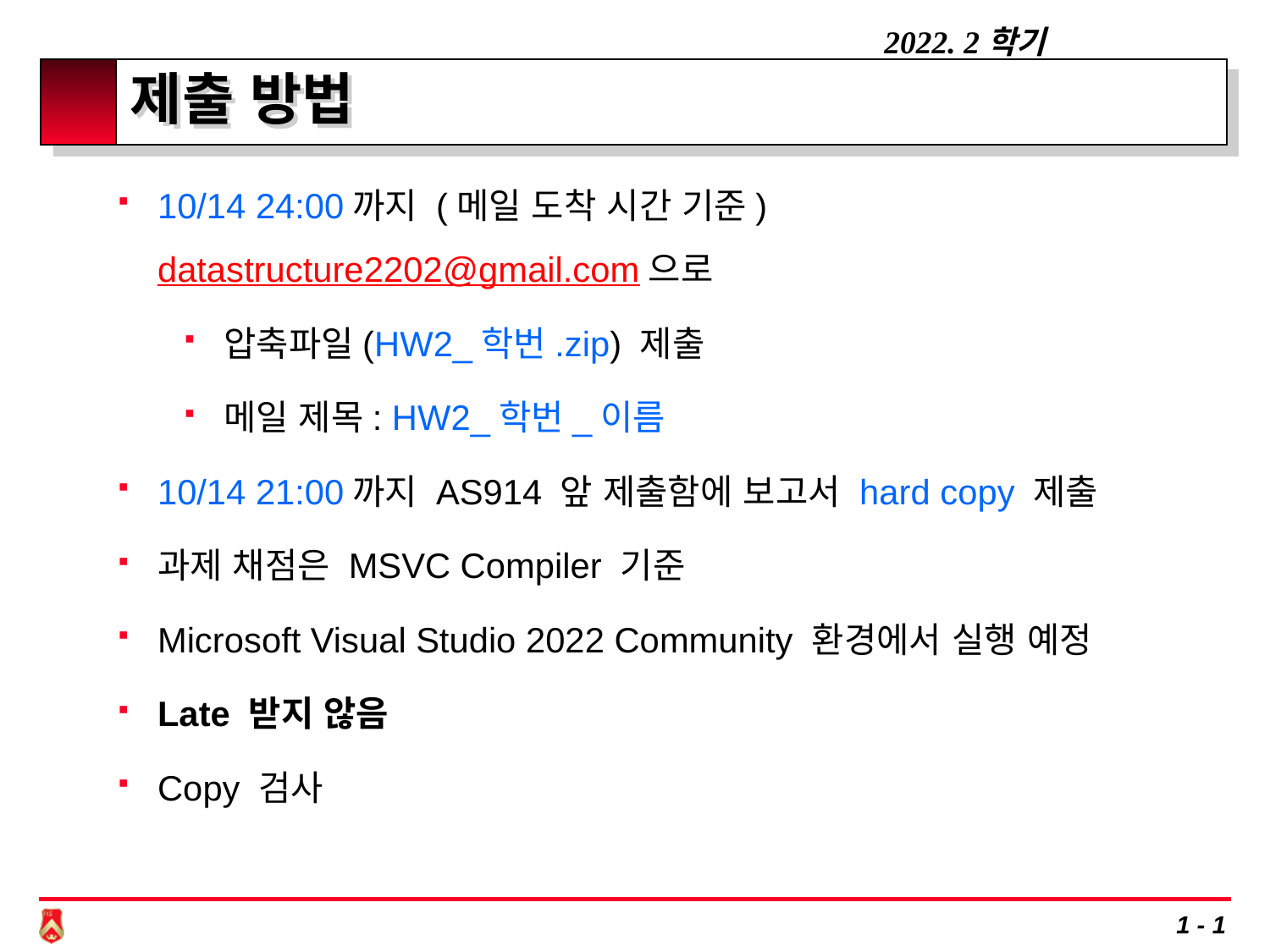

# 제출 방법
10/14 24:00까지 (메일 도착 시간 기준) datastructure2202@gmail.com으로
압축파일(HW2_학번.zip) 제출
메일 제목: HW2_학번_이름
10/14 21:00까지 AS914 앞 제출함에 보고서 hard copy 제출
과제 채점은 MSVC Compiler 기준
Microsoft Visual Studio 2022 Community 환경에서 실행 예정
Late 받지 않음
Copy 검사
1 - 1